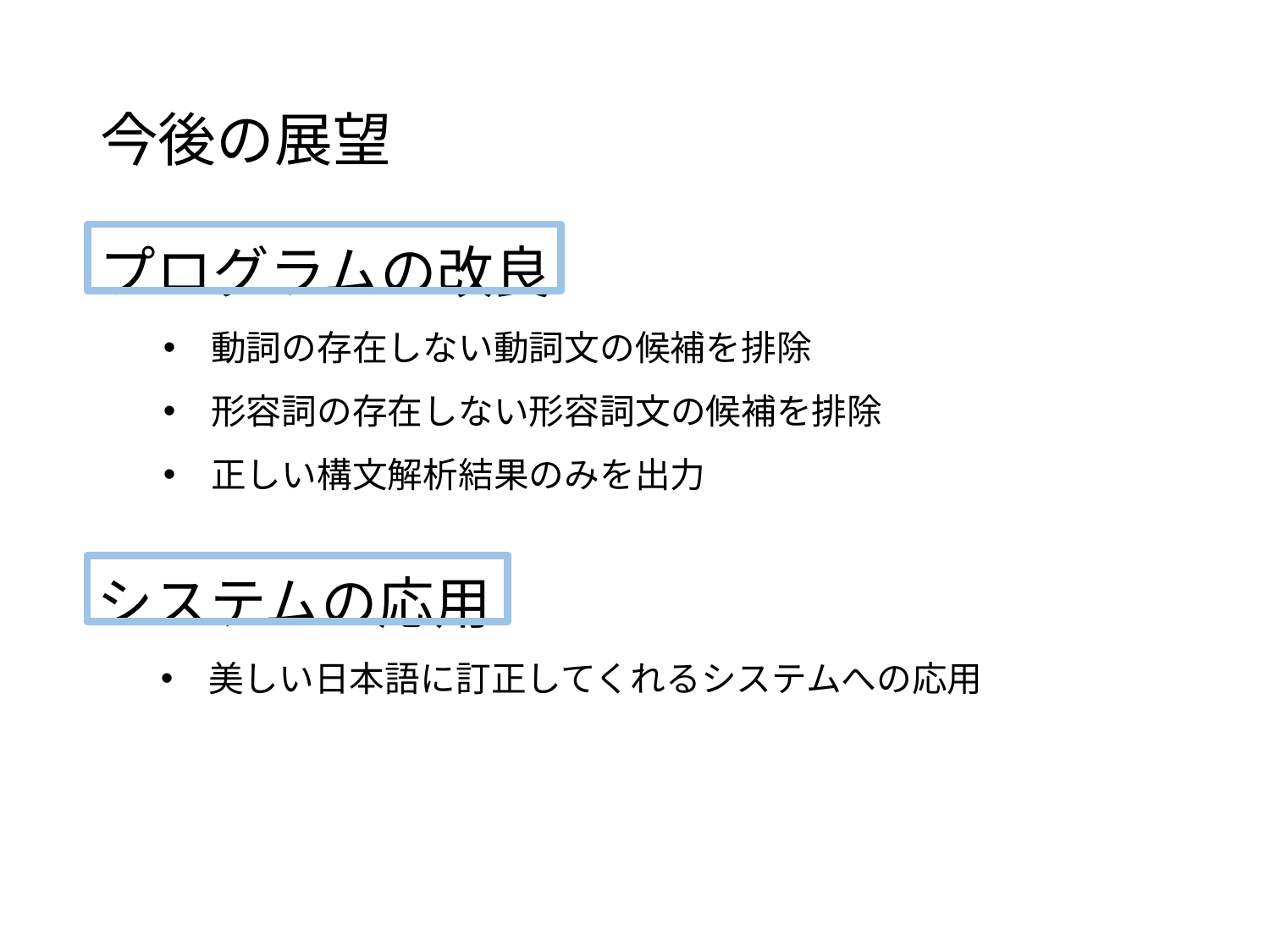

# 今後の展望
プログラムの改良
動詞の存在しない動詞文の候補を排除
形容詞の存在しない形容詞文の候補を排除
正しい構文解析結果のみを出力

システムの応用
美しい日本語に訂正してくれるシステムへの応用